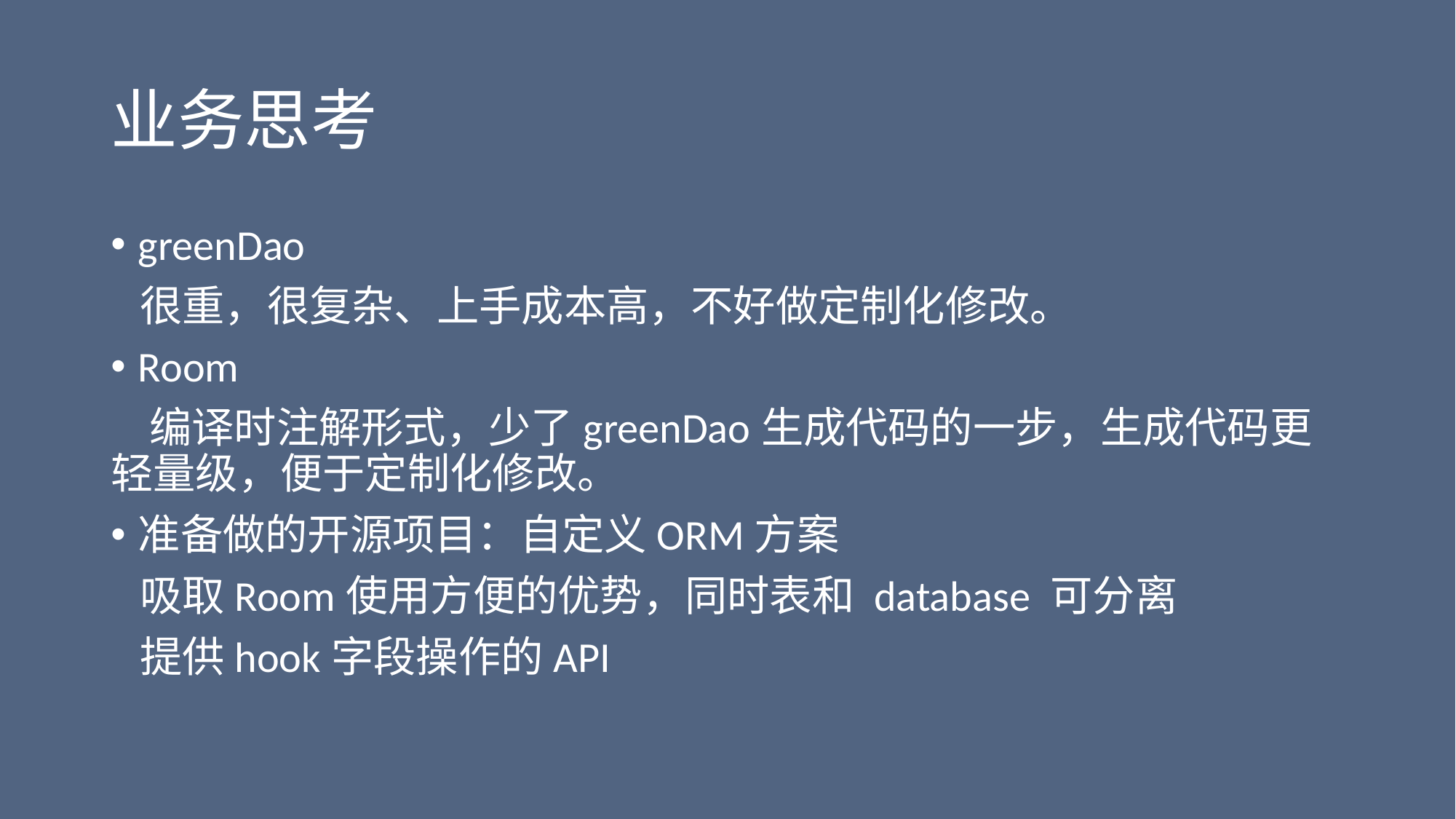

# 业务思考
greenDao
  很重，很复杂、上手成本高，不好做定制化修改。
Room
   编译时注解形式，少了greenDao生成代码的一步，生成代码更轻量级，便于定制化修改。
准备做的开源项目：自定义ORM方案
  吸取Room使用方便的优势，同时表和 database 可分离
  提供hook字段操作的API